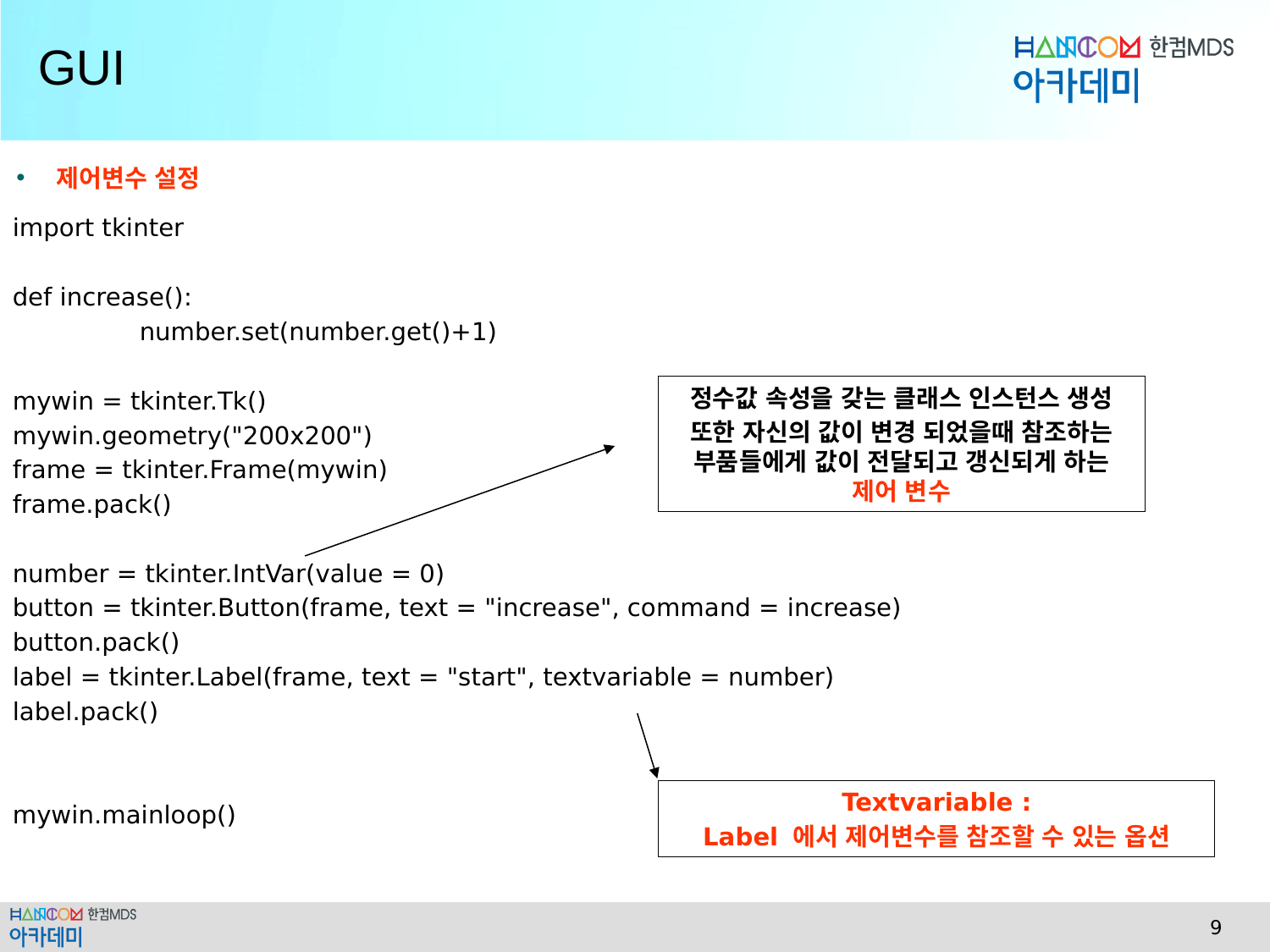

# GUI
제어변수 설정
import tkinter

def increase():
	number.set(number.get()+1)

mywin = tkinter.Tk()
mywin.geometry("200x200")
frame = tkinter.Frame(mywin)
frame.pack()

number = tkinter.IntVar(value = 0)
button = tkinter.Button(frame, text = "increase", command = increase)
button.pack()
label = tkinter.Label(frame, text = "start", textvariable = number)
label.pack()

mywin.mainloop()
정수값 속성을 갖는 클래스 인스턴스 생성
또한 자신의 값이 변경 되었을때 참조하는 부품들에게 값이 전달되고 갱신되게 하는 제어 변수
Textvariable :
Label 에서 제어변수를 참조할 수 있는 옵션
                               9